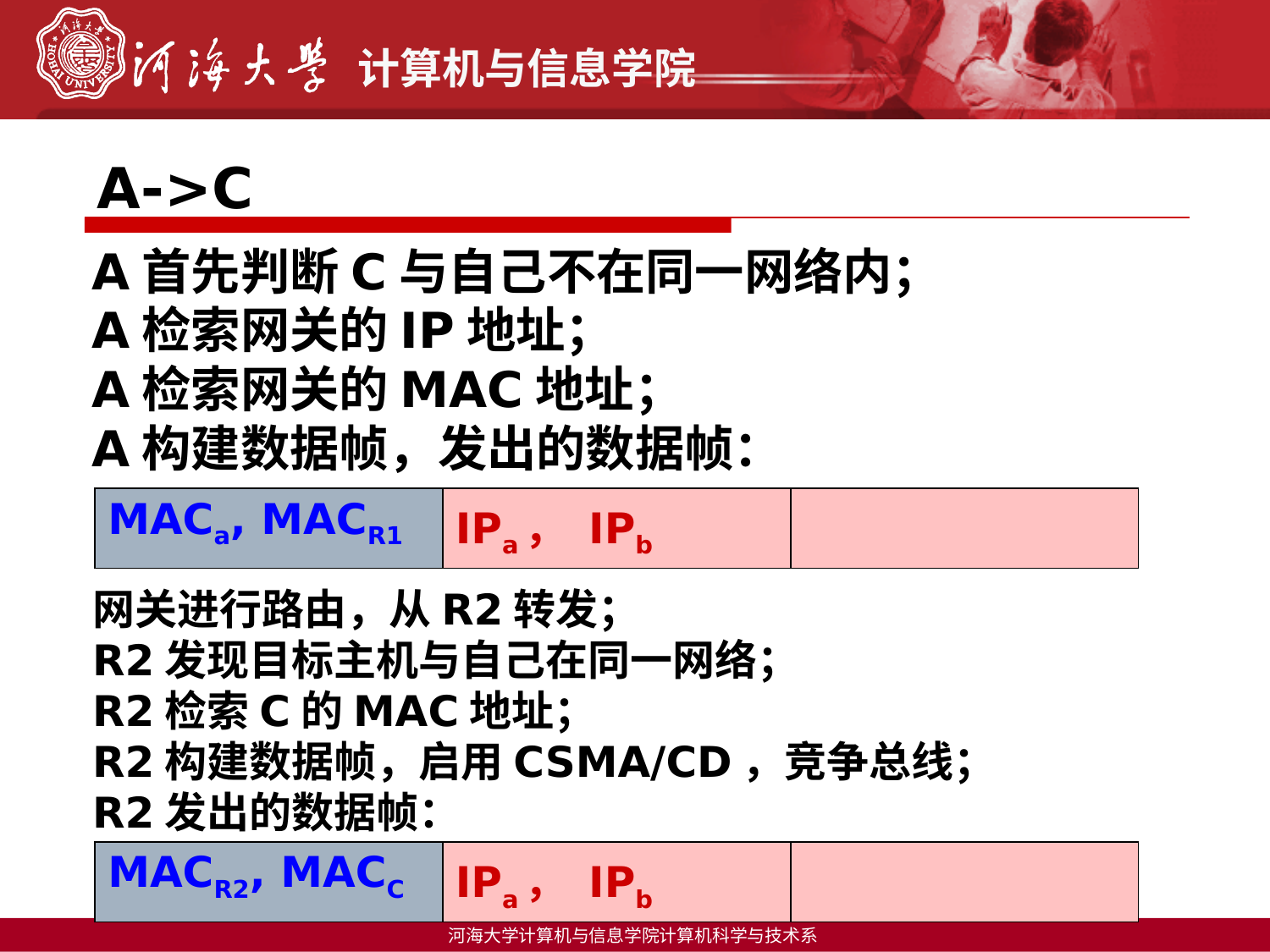

A->C
A首先判断C与自己不在同一网络内；
A检索网关的IP地址；
A检索网关的MAC地址；
A构建数据帧，发出的数据帧：
| MACa, MACR1 | IPa， IPb |  |
| --- | --- | --- |
网关进行路由，从R2转发；
R2发现目标主机与自己在同一网络；
R2检索C的MAC地址；
R2构建数据帧，启用CSMA/CD，竞争总线；
R2发出的数据帧：
| MACR2, MACC | IPa， IPb |  |
| --- | --- | --- |